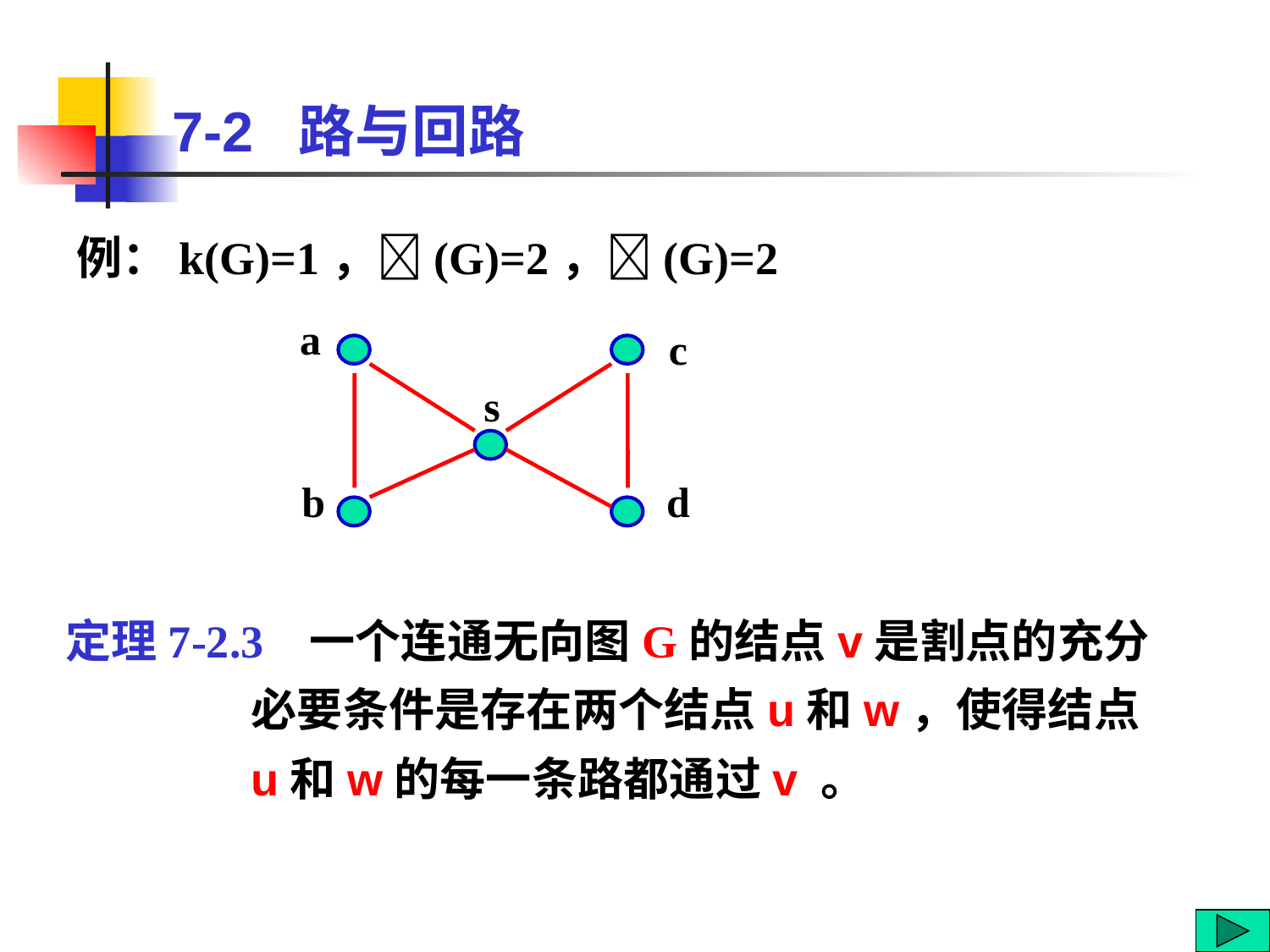

# 7-2  路与回路
例：k(G)=1，λ(G)=2，δ(G)=2

a
c

s

b
d

定理7-2.3   一个连通无向图G的结点v是割点的充分必要条件是存在两个结点u和w，使得结点u和w的每一条路都通过v 。
49